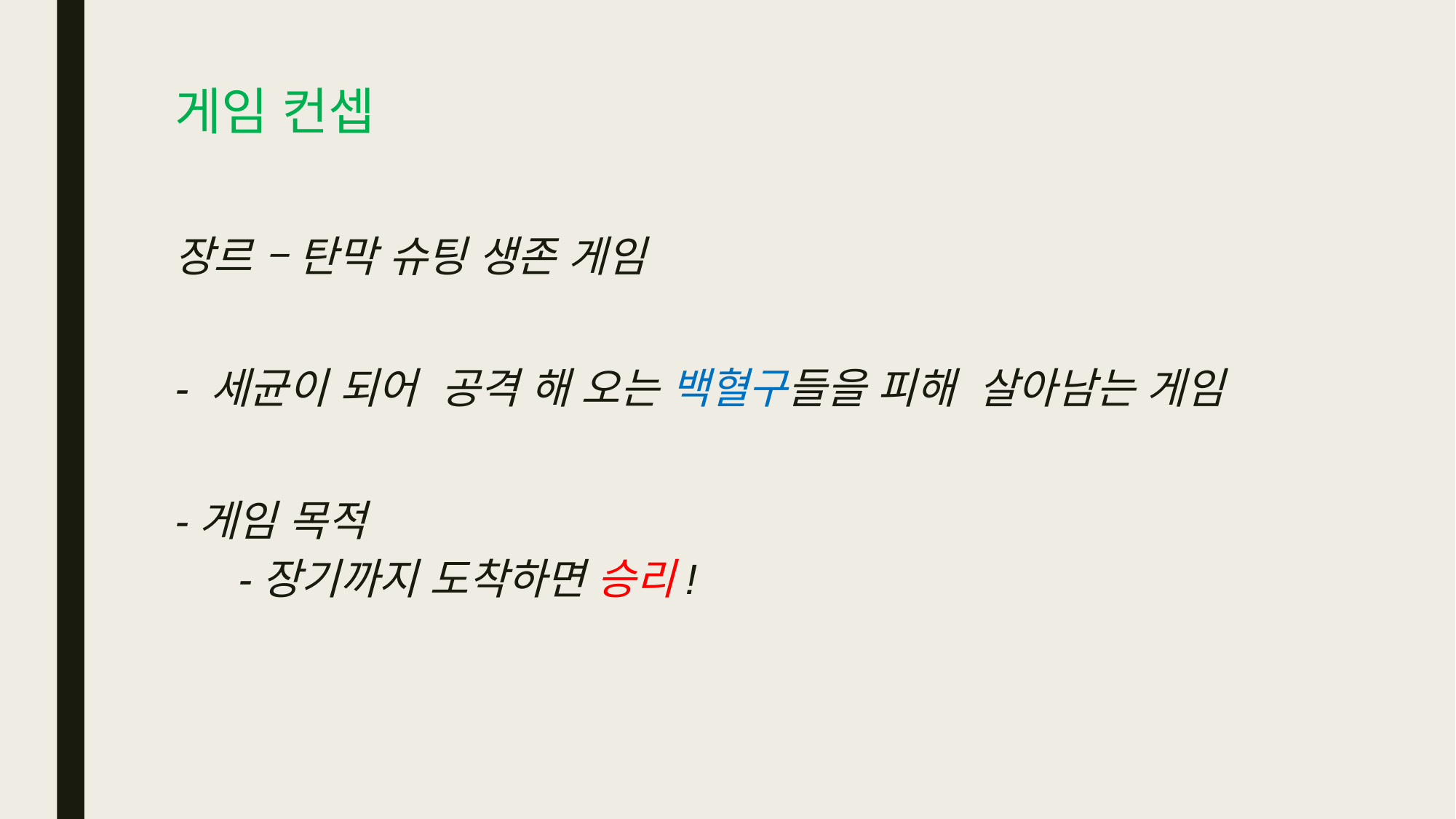

# 게임 컨셉

장르 – 탄막 슈팅 생존 게임

- 세균이 되어  공격 해 오는 백혈구들을 피해  살아남는 게임

-게임 목적
-장기까지 도착하면 승리!